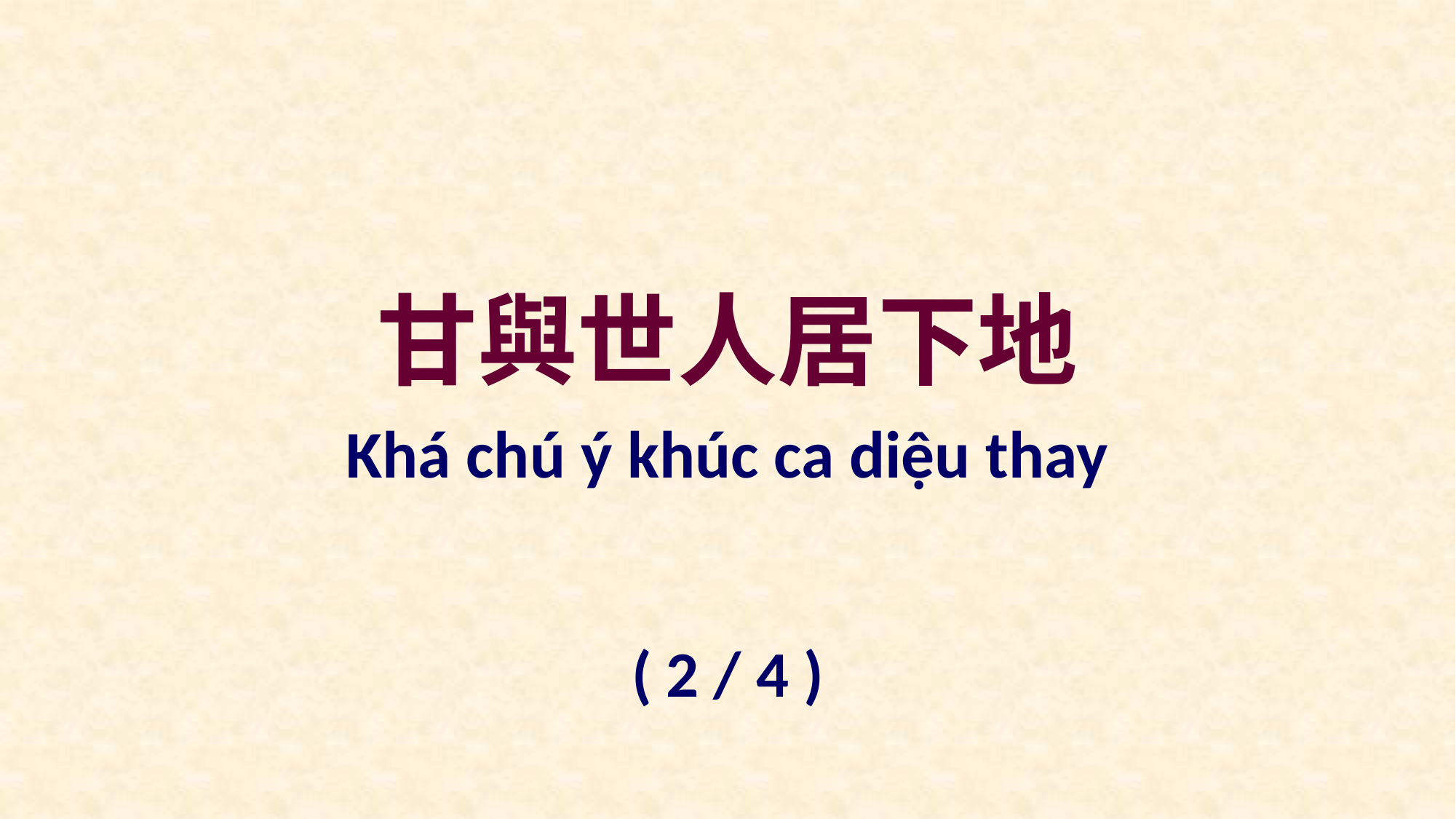

甘與世人居下地
Khá chú ý khúc ca diệu thay
( 2 / 4 )